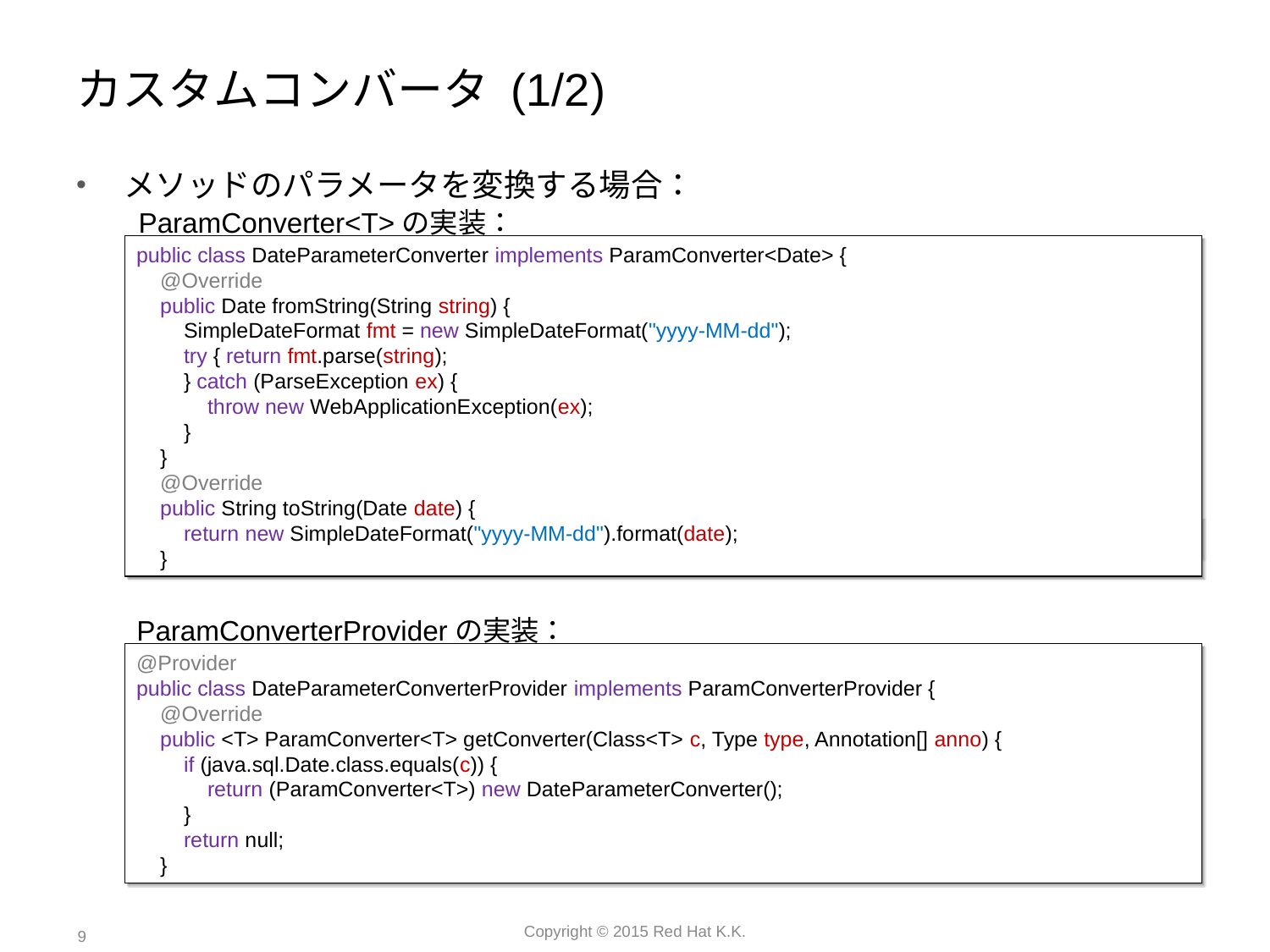

# カスタムコンバータ (1/2)
メソッドのパラメータを変換する場合：
ParamConverter<T>の実装：
public class DateParameterConverter implements ParamConverter<Date> {
    @Override
    public Date fromString(String string) {
        SimpleDateFormat fmt = new SimpleDateFormat("yyyy-MM-dd");
        try { return fmt.parse(string);
        } catch (ParseException ex) {
            throw new WebApplicationException(ex);
        }
    }
    @Override
    public String toString(Date date) {
        return new SimpleDateFormat("yyyy-MM-dd").format(date);
    }
<input type="date" jsf:value="#{form.date}" />
ParamConverterProviderの実装：
@Provider
public class DateParameterConverterProvider implements ParamConverterProvider {
    @Override
    public <T> ParamConverter<T> getConverter(Class<T> c, Type type, Annotation[] anno) {
        if (java.sql.Date.class.equals(c)) {
            return (ParamConverter<T>) new DateParameterConverter();
        }
        return null;
    }
9
Copyright © 2015 Red Hat K.K.